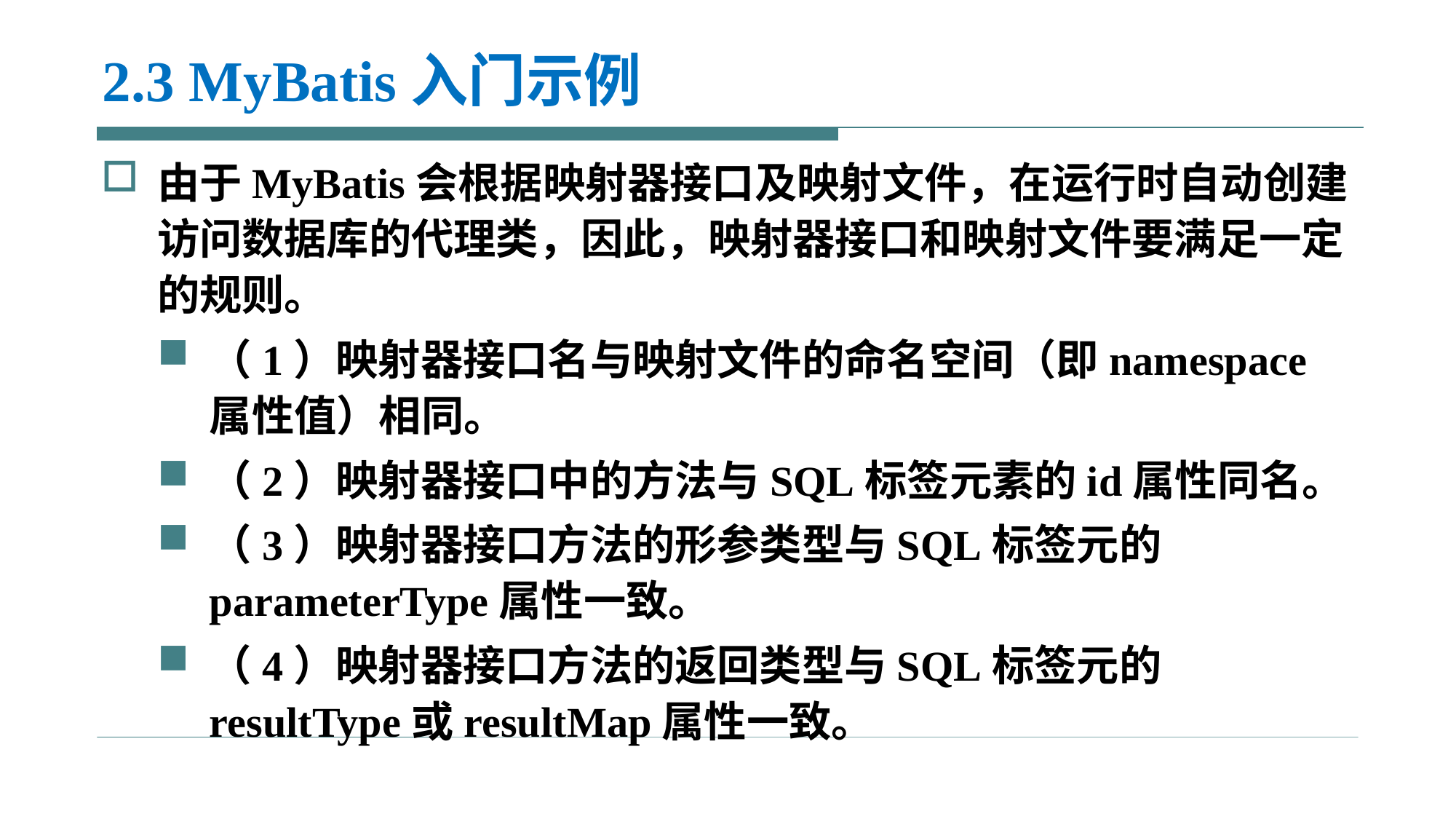

# 2.3 MyBatis入门示例
由于MyBatis会根据映射器接口及映射文件，在运行时自动创建访问数据库的代理类，因此，映射器接口和映射文件要满足一定的规则。
（1）映射器接口名与映射文件的命名空间（即namespace属性值）相同。
（2）映射器接口中的方法与SQL标签元素的id属性同名。
（3）映射器接口方法的形参类型与SQL标签元的parameterType属性一致。
（4）映射器接口方法的返回类型与SQL标签元的resultType或resultMap属性一致。
26